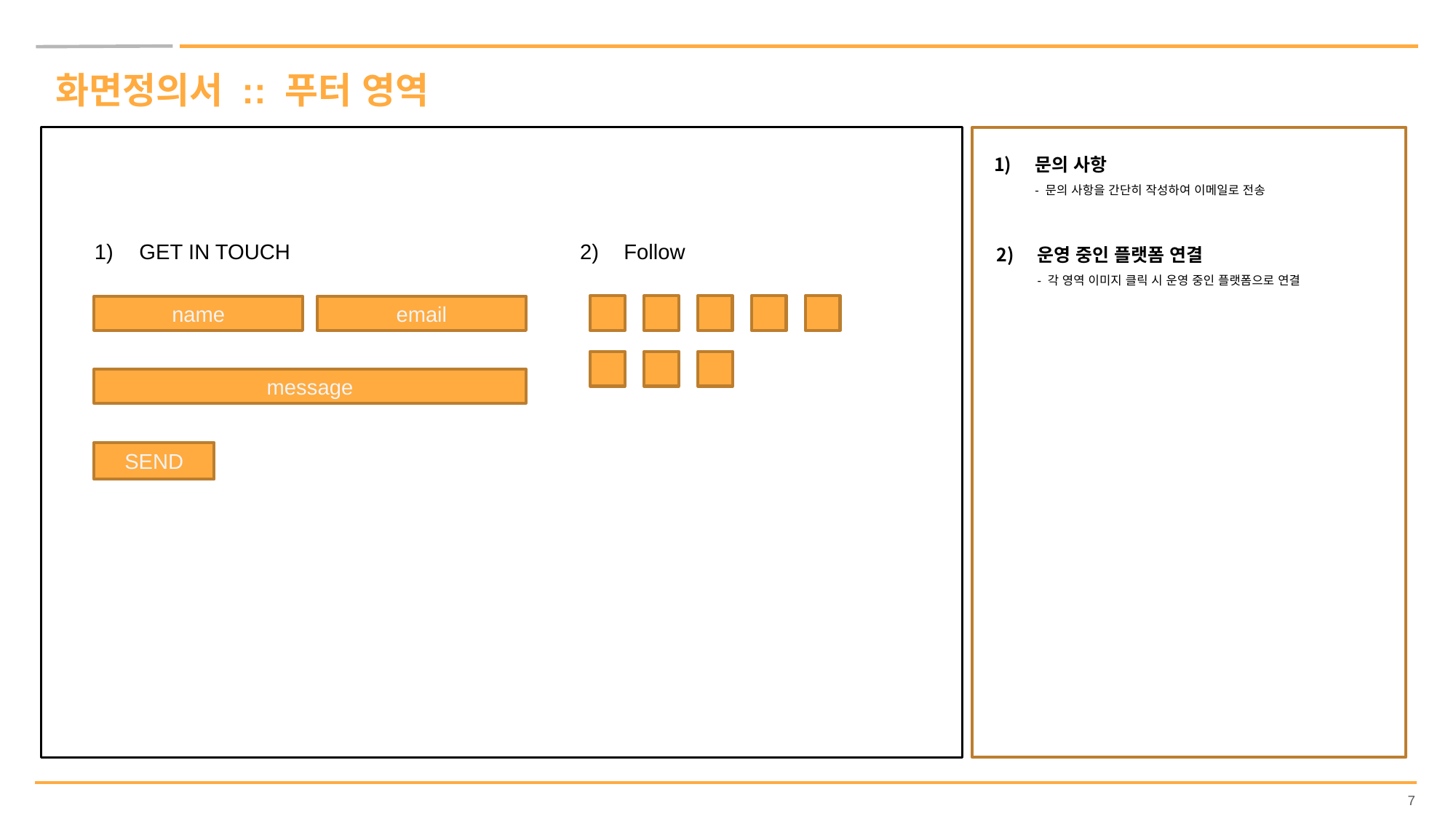

화면정의서 :: 푸터 영역

문의 사항
- 문의 사항을 간단히 작성하여 이메일로 전송
운영 중인 플랫폼 연결
- 각 영역 이미지 클릭 시 운영 중인 플랫폼으로 연결
1)
GET IN TOUCH
2)
Follow

name
email

message
SEND
7